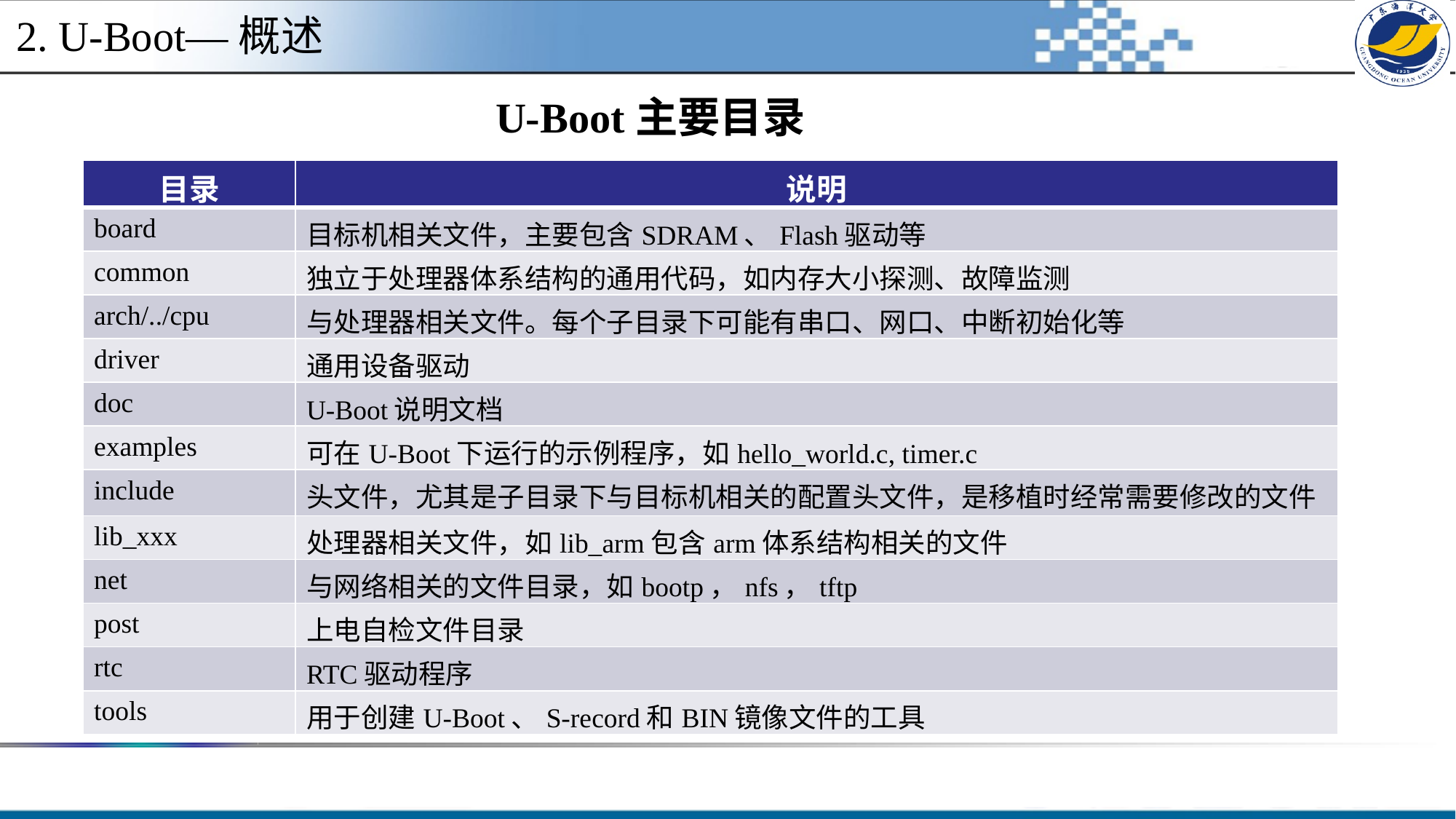

2. U-Boot—概述
U-Boot主要目录
| 目录 | 说明 |
| --- | --- |
| board | 目标机相关文件，主要包含SDRAM、Flash驱动等 |
| common | 独立于处理器体系结构的通用代码，如内存大小探测、故障监测 |
| arch/../cpu | 与处理器相关文件。每个子目录下可能有串口、网口、中断初始化等 |
| driver | 通用设备驱动 |
| doc | U-Boot说明文档 |
| examples | 可在U-Boot下运行的示例程序，如hello\_world.c, timer.c |
| include | 头文件，尤其是子目录下与目标机相关的配置头文件，是移植时经常需要修改的文件 |
| lib\_xxx | 处理器相关文件，如lib\_arm包含arm体系结构相关的文件 |
| net | 与网络相关的文件目录，如bootp，nfs，tftp |
| post | 上电自检文件目录 |
| rtc | RTC驱动程序 |
| tools | 用于创建U-Boot、S-record和BIN镜像文件的工具 |